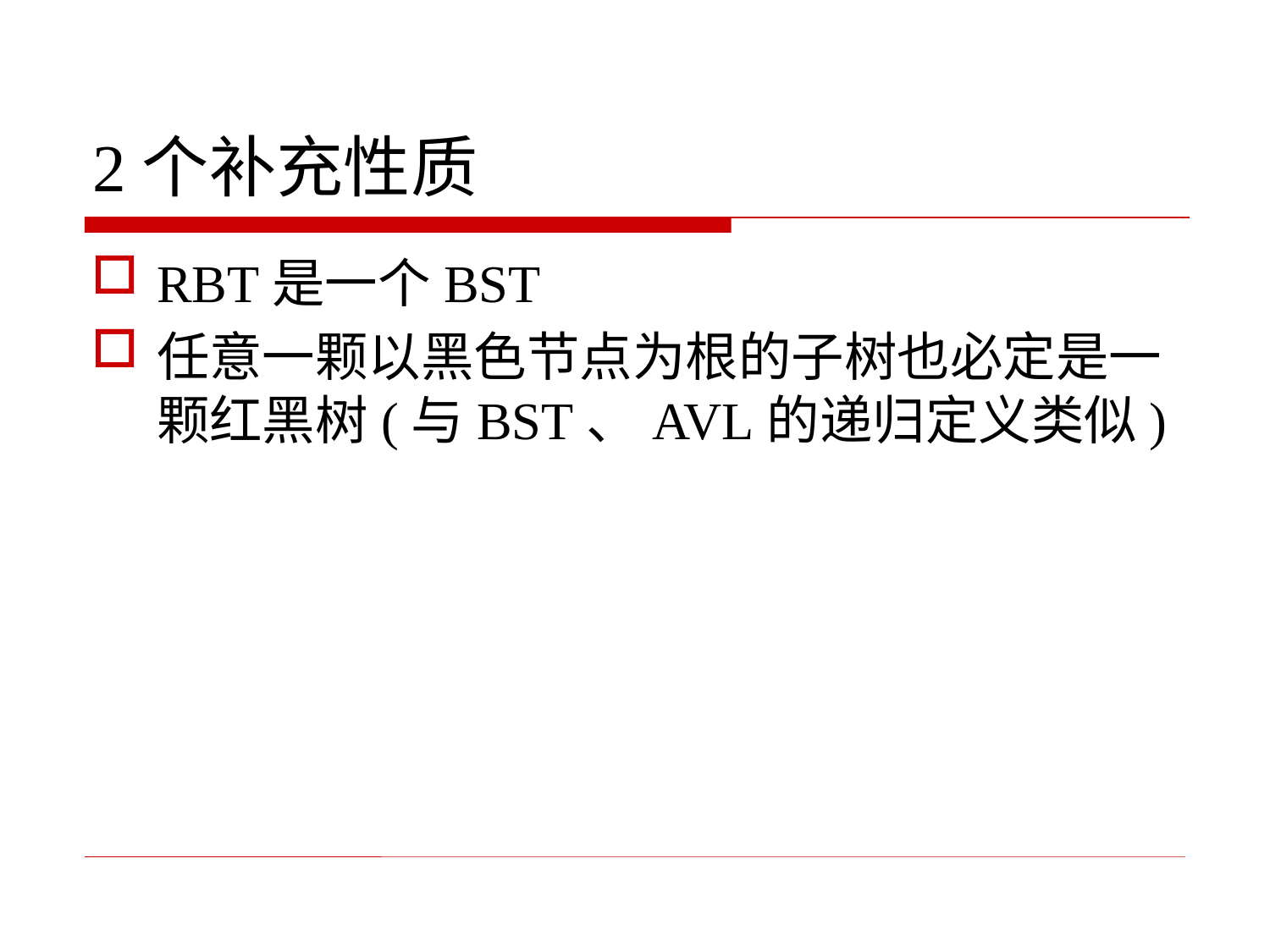

# 2个补充性质
RBT是一个BST
任意一颗以黑色节点为根的子树也必定是一颗红黑树(与BST、AVL的递归定义类似)